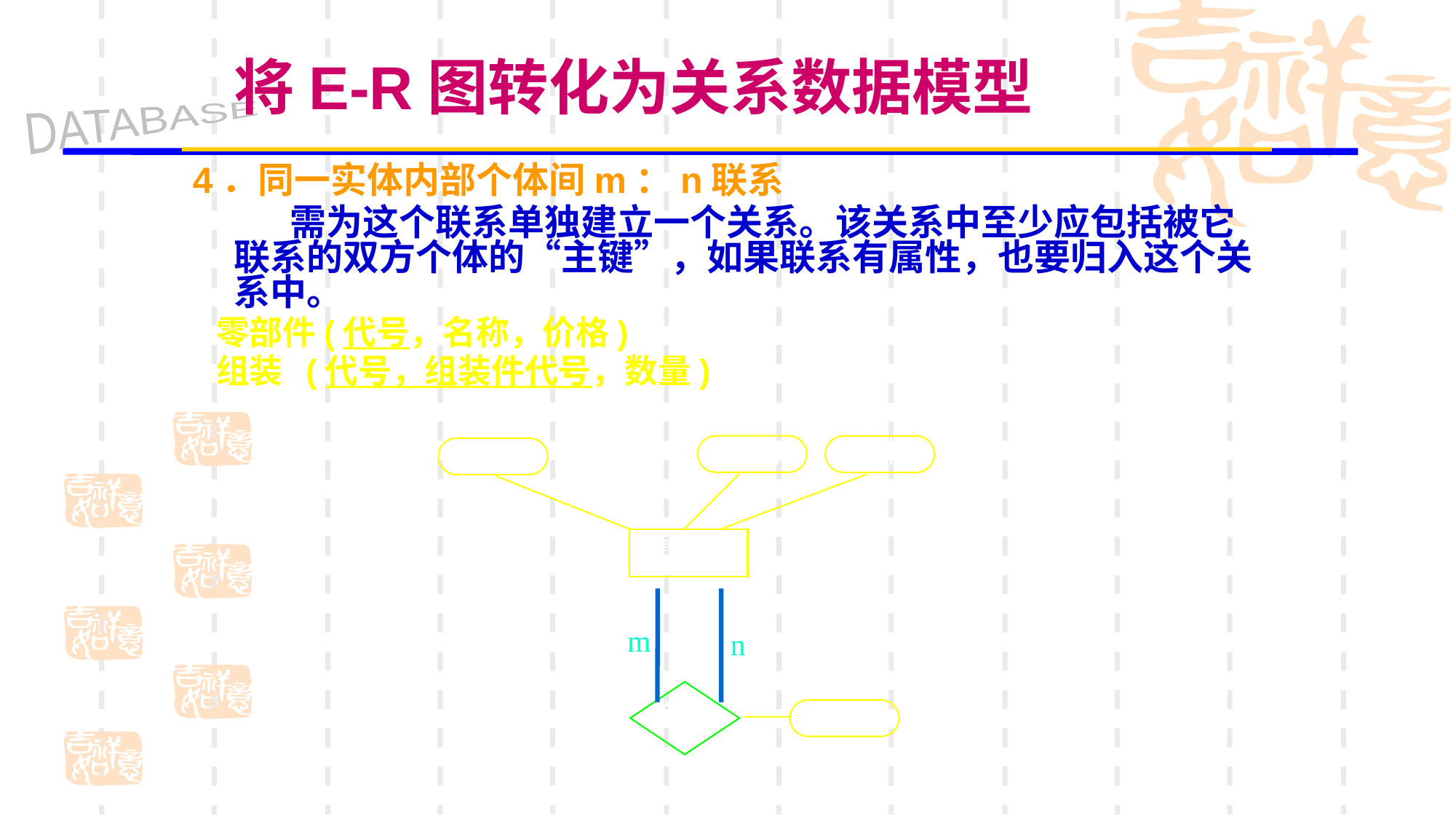

将E-R图转化为关系数据模型

4．同一实体内部个体间m：n联系
             需为这个联系单独建立一个关系。该关系中至少应包括被它联系的双方个体的“主键”，如果联系有属性，也要归入这个关系中。
  零部件(代号，名称，价格)
  组装  (代号，组装件代号，数量)
名称

价格

代号

零部件

m
n

领导
数量